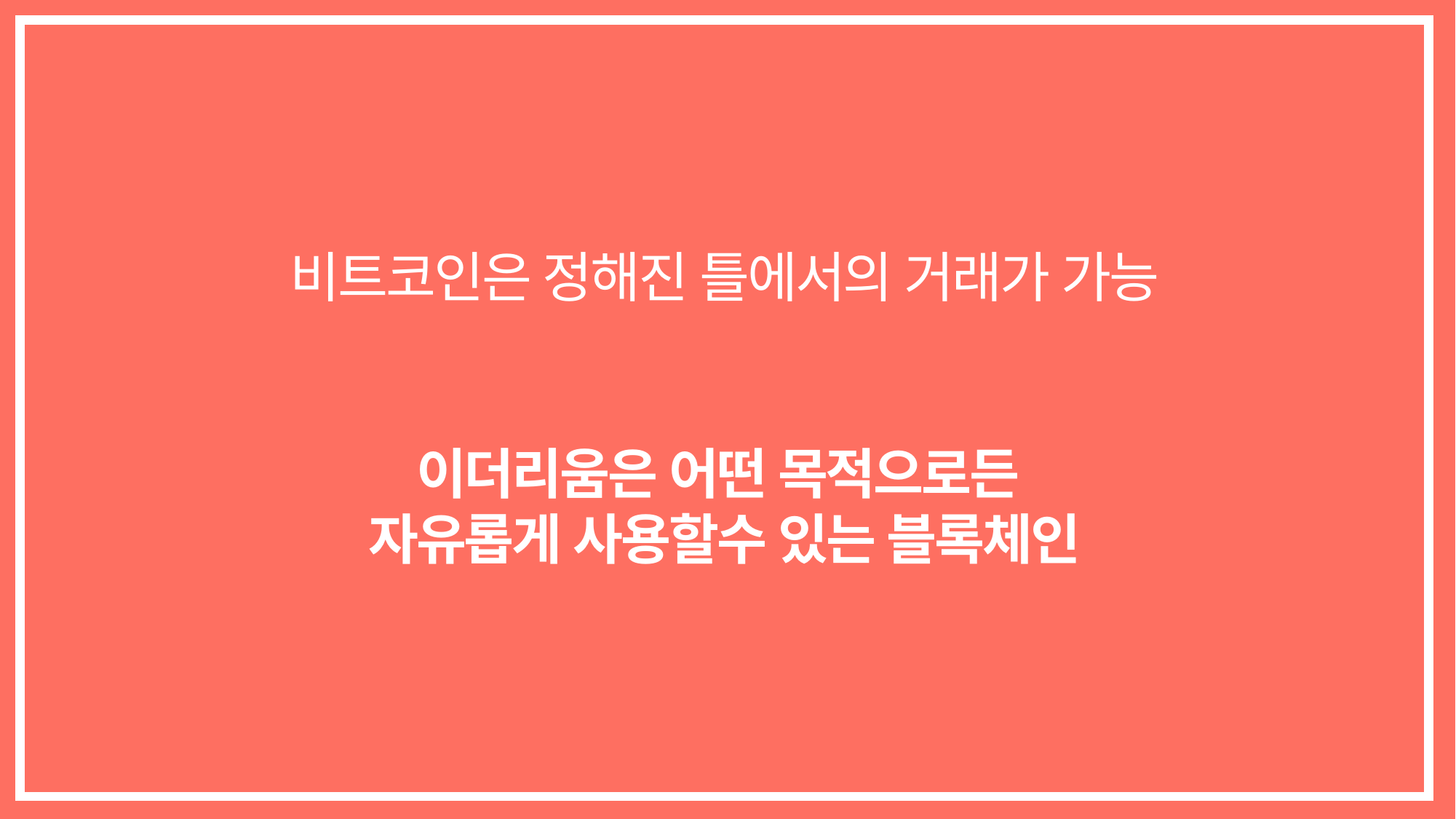

비트코인은 정해진 틀에서의 거래가 가능

이더리움은 어떤 목적으로든
자유롭게 사용할수 있는 블록체인